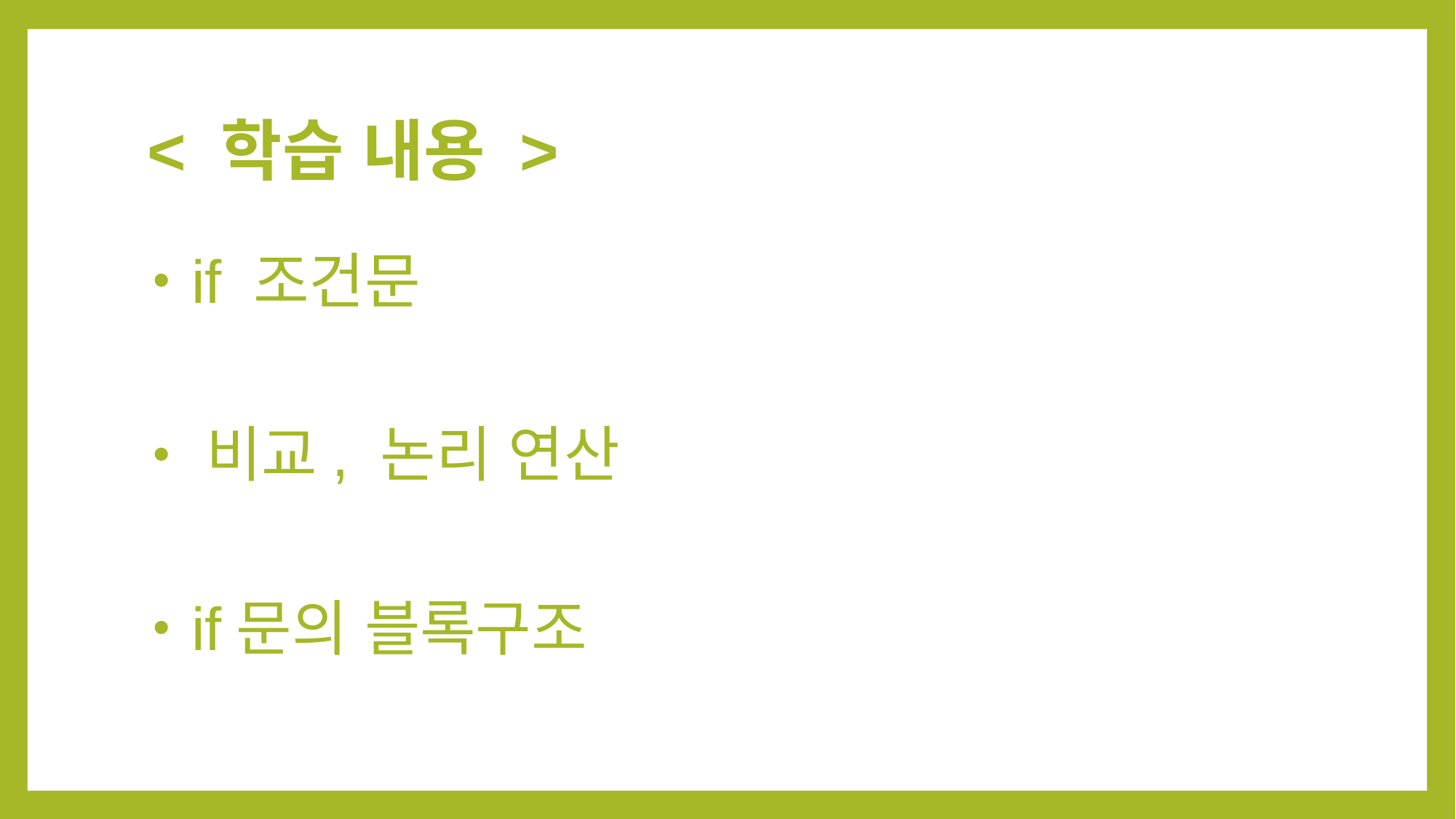

# < 학습 내용 >
 if 조건문

 비교, 논리 연산

 if문의 블록구조